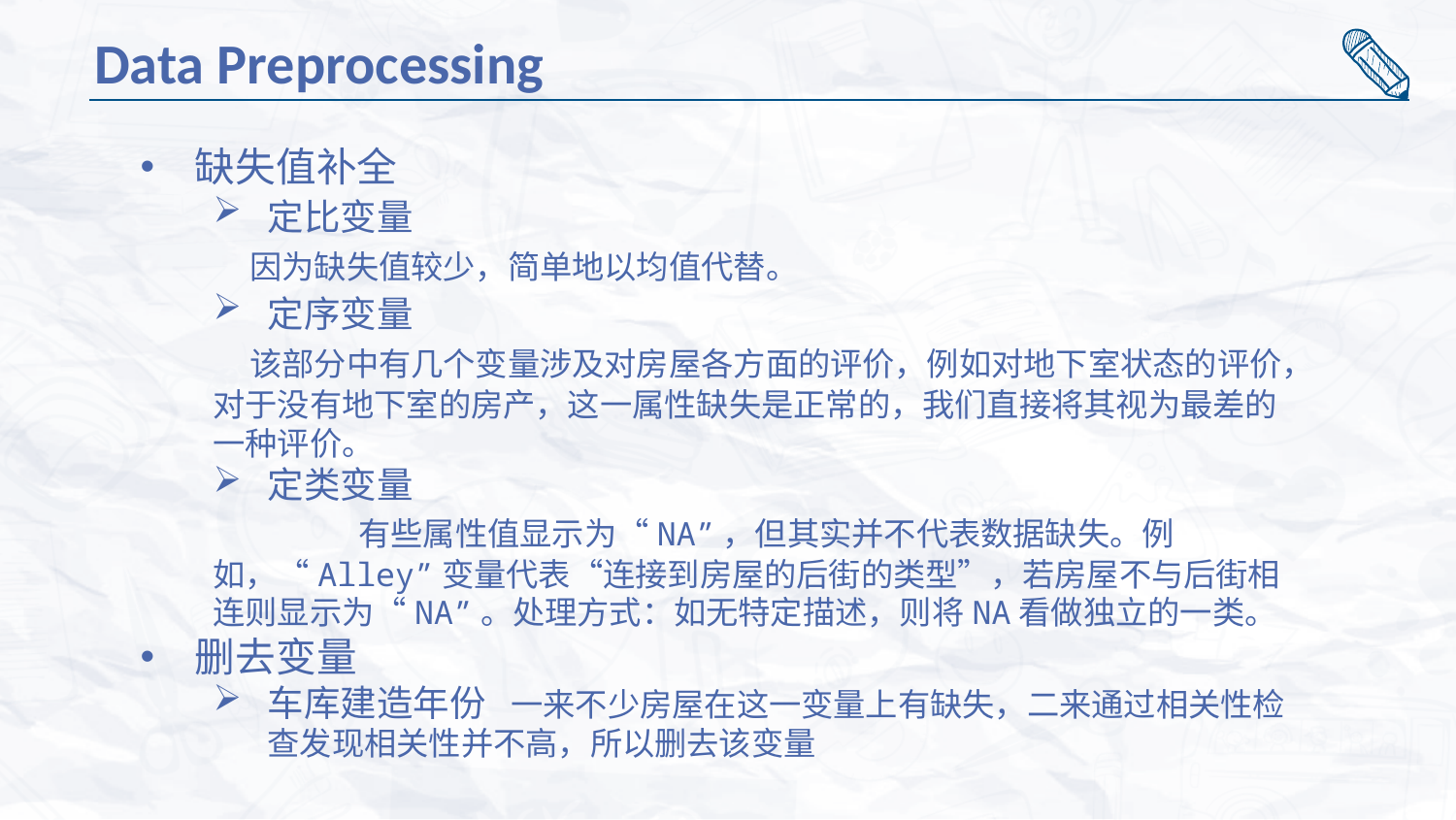

Data Preprocessing
缺失值补全
定比变量
   因为缺失值较少，简单地以均值代替。
定序变量
   该部分中有几个变量涉及对房屋各方面的评价，例如对地下室状态的评价，对于没有地下室的房产，这一属性缺失是正常的，我们直接将其视为最差的一种评价。
定类变量
	有些属性值显示为“NA”，但其实并不代表数据缺失。例如，“Alley”变量代表“连接到房屋的后街的类型”，若房屋不与后街相连则显示为“NA”。处理方式：如无特定描述，则将NA看做独立的一类。
删去变量
车库建造年份   一来不少房屋在这一变量上有缺失，二来通过相关性检查发现相关性并不高，所以删去该变量